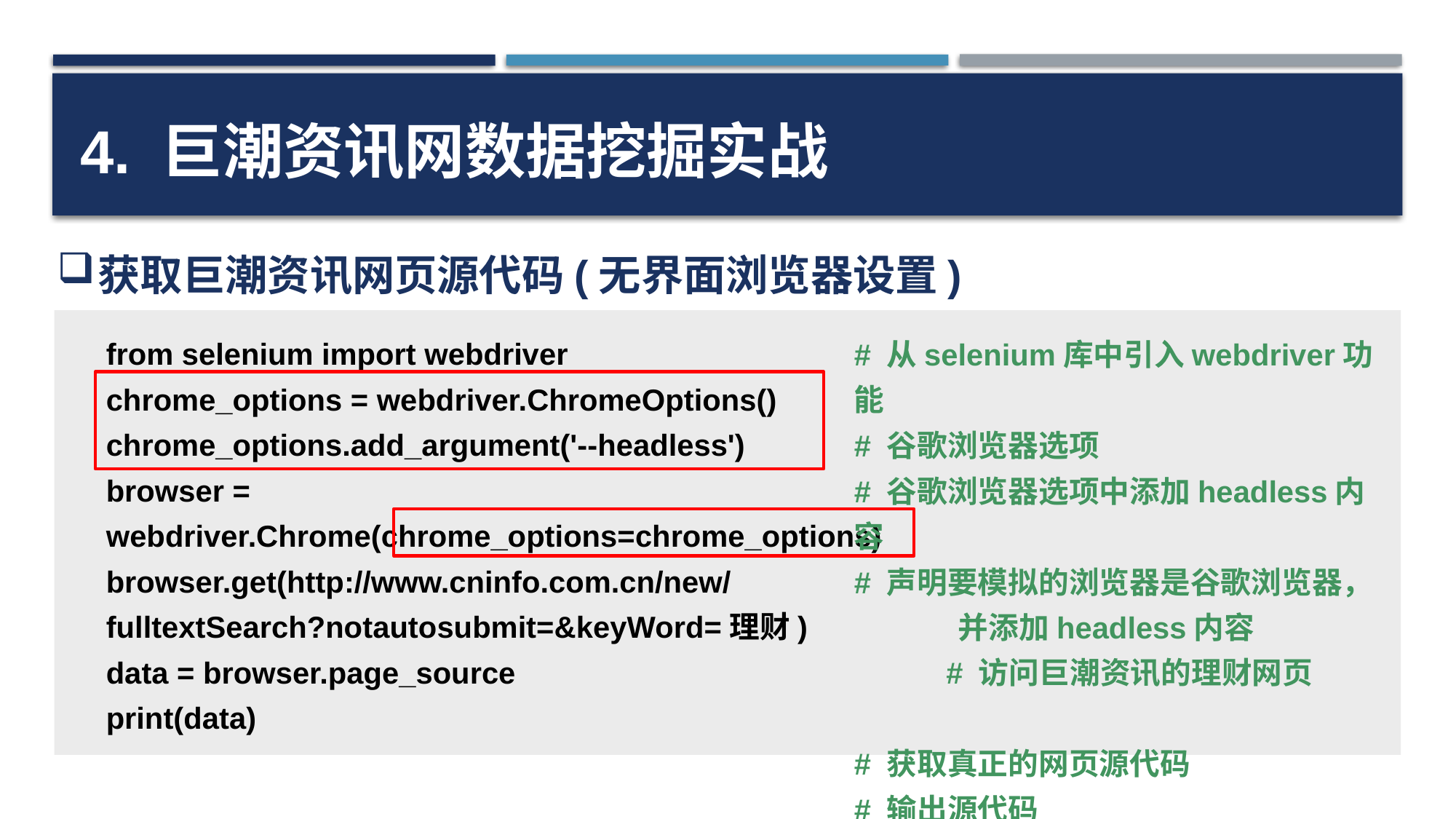

4. 巨潮资讯网数据挖掘实战
获取巨潮资讯网页源代码(无界面浏览器设置)

from selenium import webdriver
chrome_options = webdriver.ChromeOptions()
chrome_options.add_argument('--headless')
browser = webdriver.Chrome(chrome_options=chrome_options)
browser.get(http://www.cninfo.com.cn/new/fulltextSearch?notautosubmit=&keyWord=理财)
data = browser.page_source
print(data)
# 从selenium库中引入webdriver功能
# 谷歌浏览器选项
# 谷歌浏览器选项中添加headless内容
# 声明要模拟的浏览器是谷歌浏览器，
              并添加headless内容
           # 访问巨潮资讯的理财网页

# 获取真正的网页源代码
# 输出源代码

28